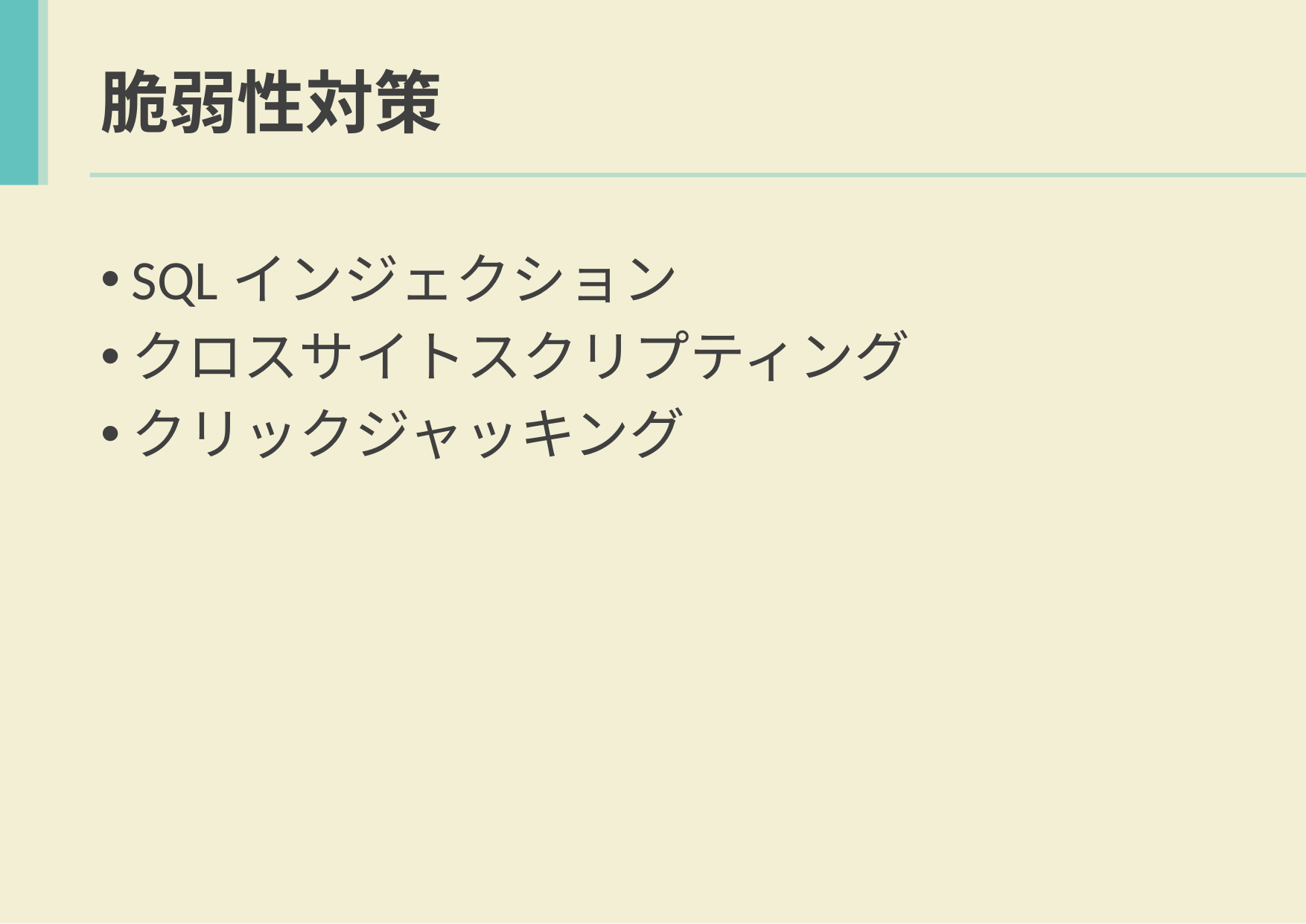

# 脆弱性対策
SQLインジェクション
クロスサイトスクリプティング
クリックジャッキング